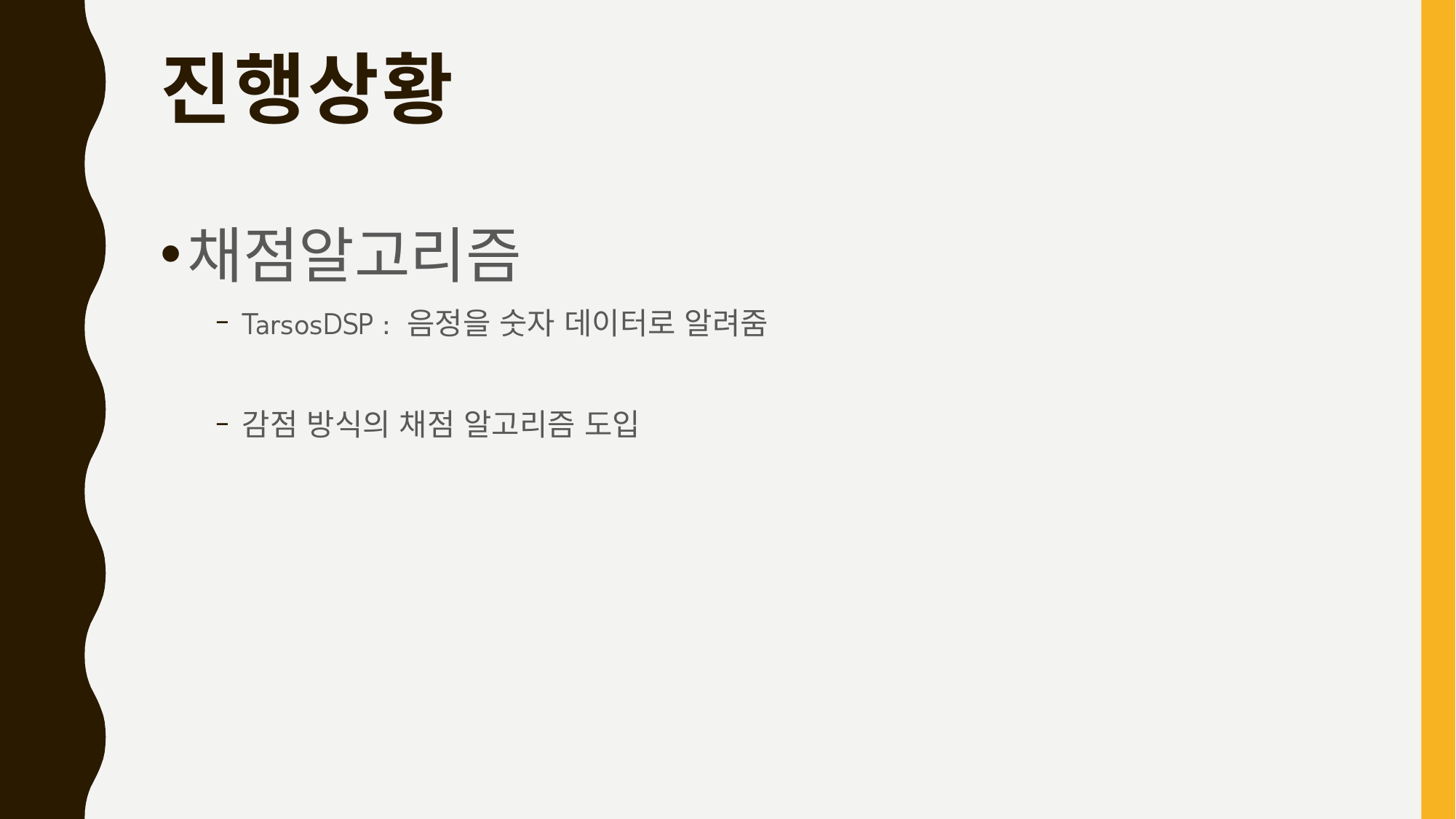

# 진행상황
채점알고리즘
TarsosDSP : 음정을 숫자 데이터로 알려줌

감점 방식의 채점 알고리즘 도입